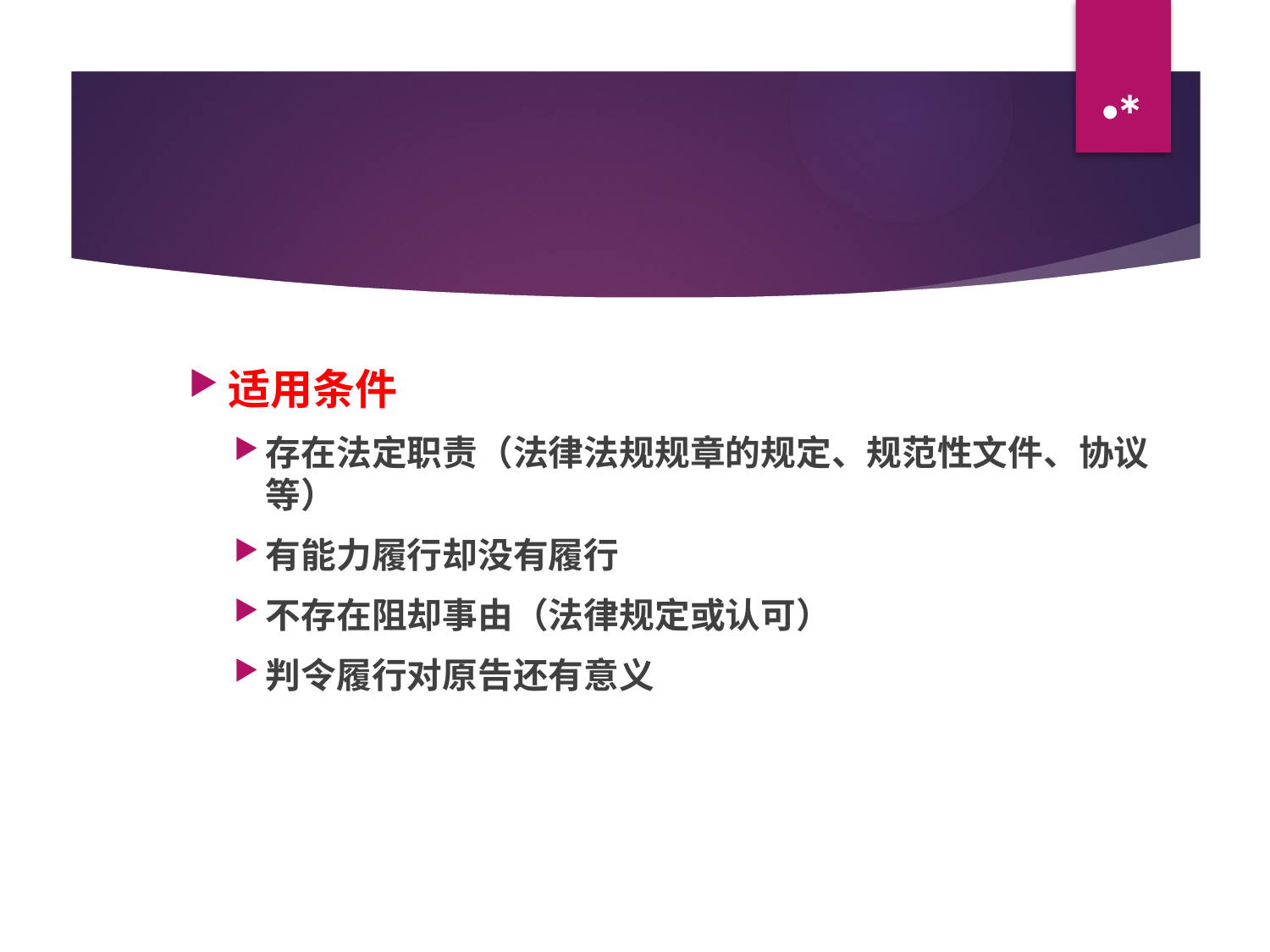

*
#
适用条件
存在法定职责（法律法规规章的规定、规范性文件、协议等）
有能力履行却没有履行
不存在阻却事由（法律规定或认可）
判令履行对原告还有意义